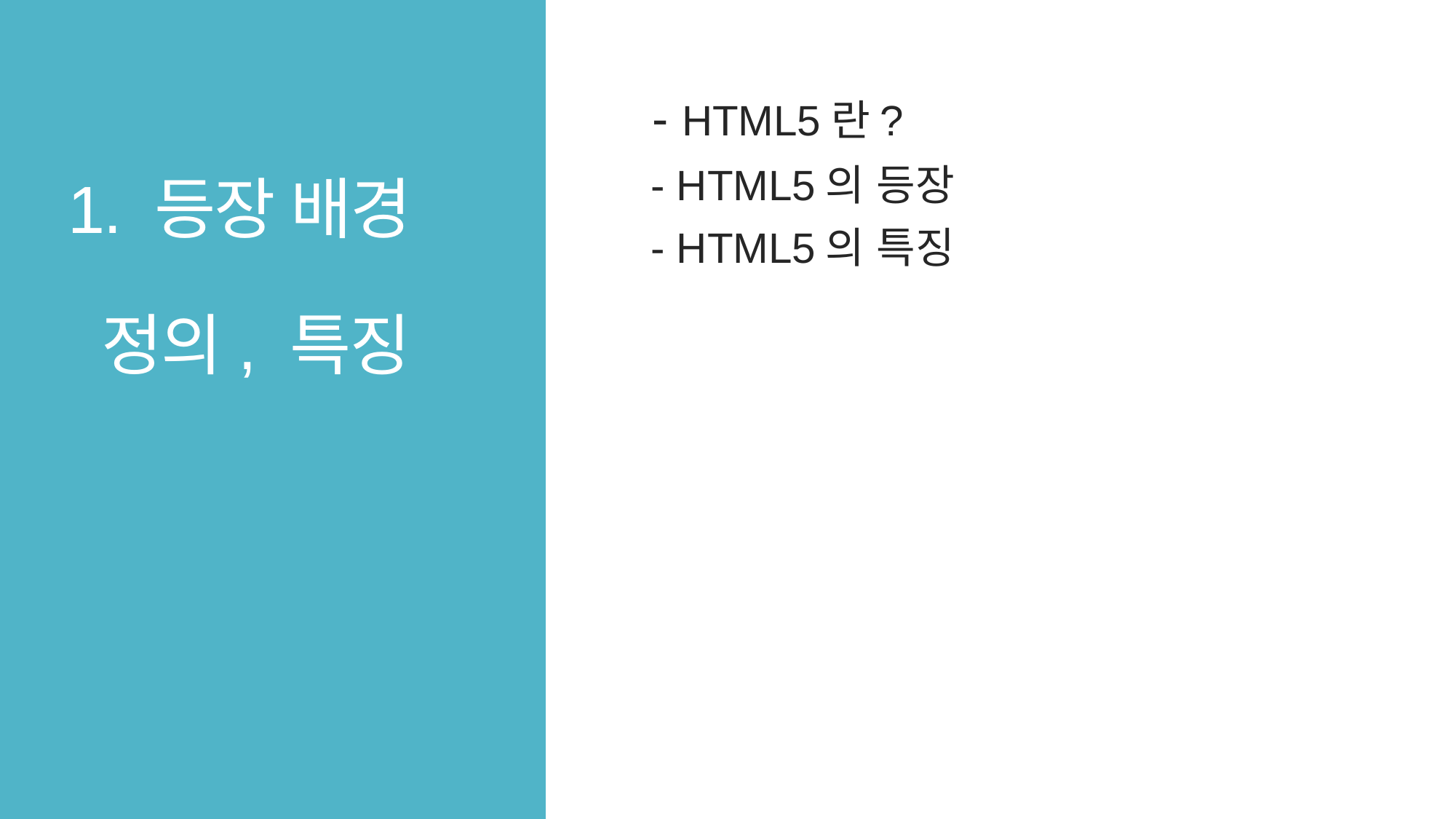

- HTML5란?
- HTML5의 등장
- HTML5의 특징

# 1. 등장 배경 정의, 특징